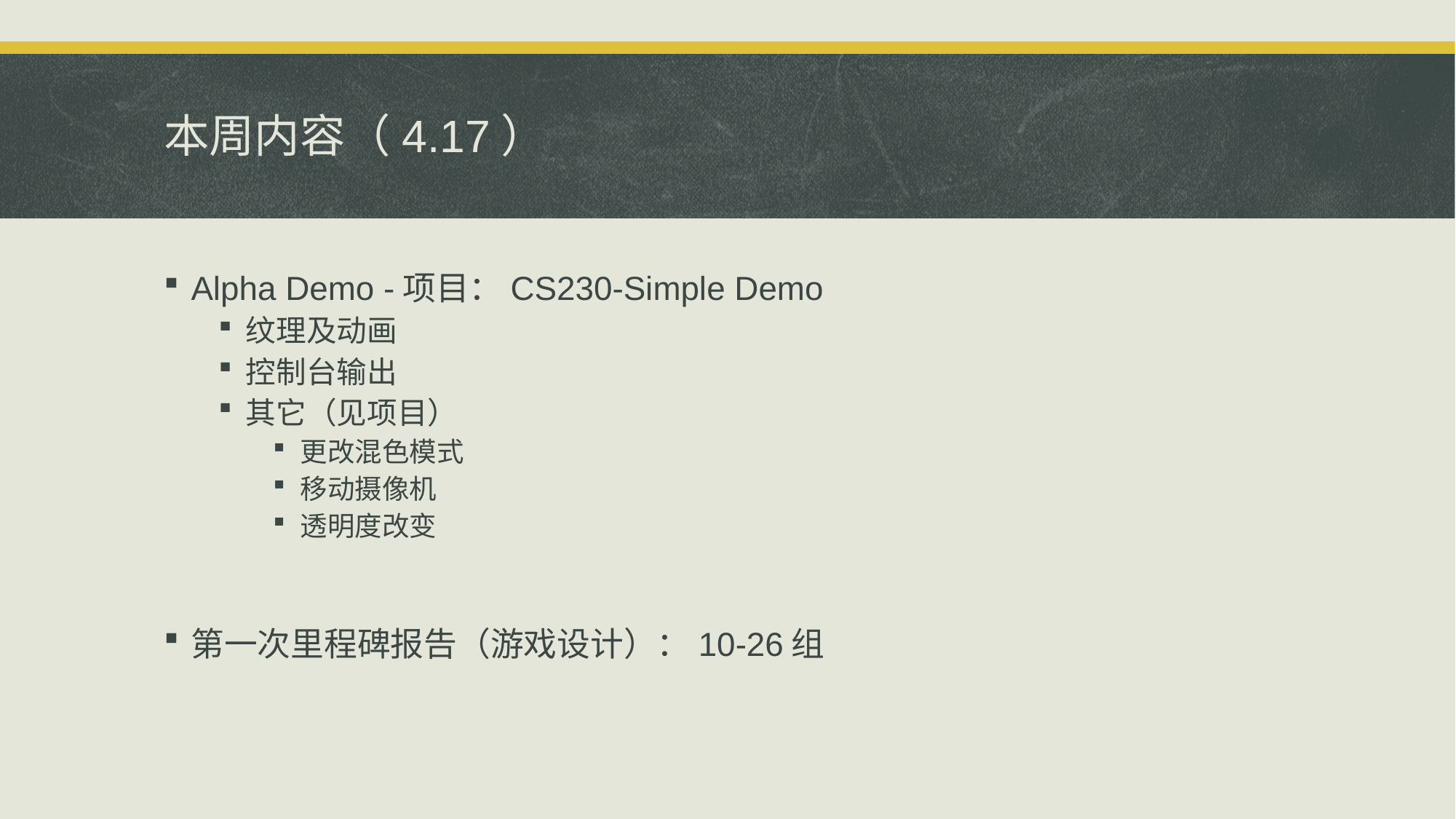

# 本周内容（4.17）
Alpha Demo -项目：CS230-Simple Demo
纹理及动画
控制台输出
其它（见项目）
更改混色模式
移动摄像机
透明度改变

第一次里程碑报告（游戏设计）：10-26组